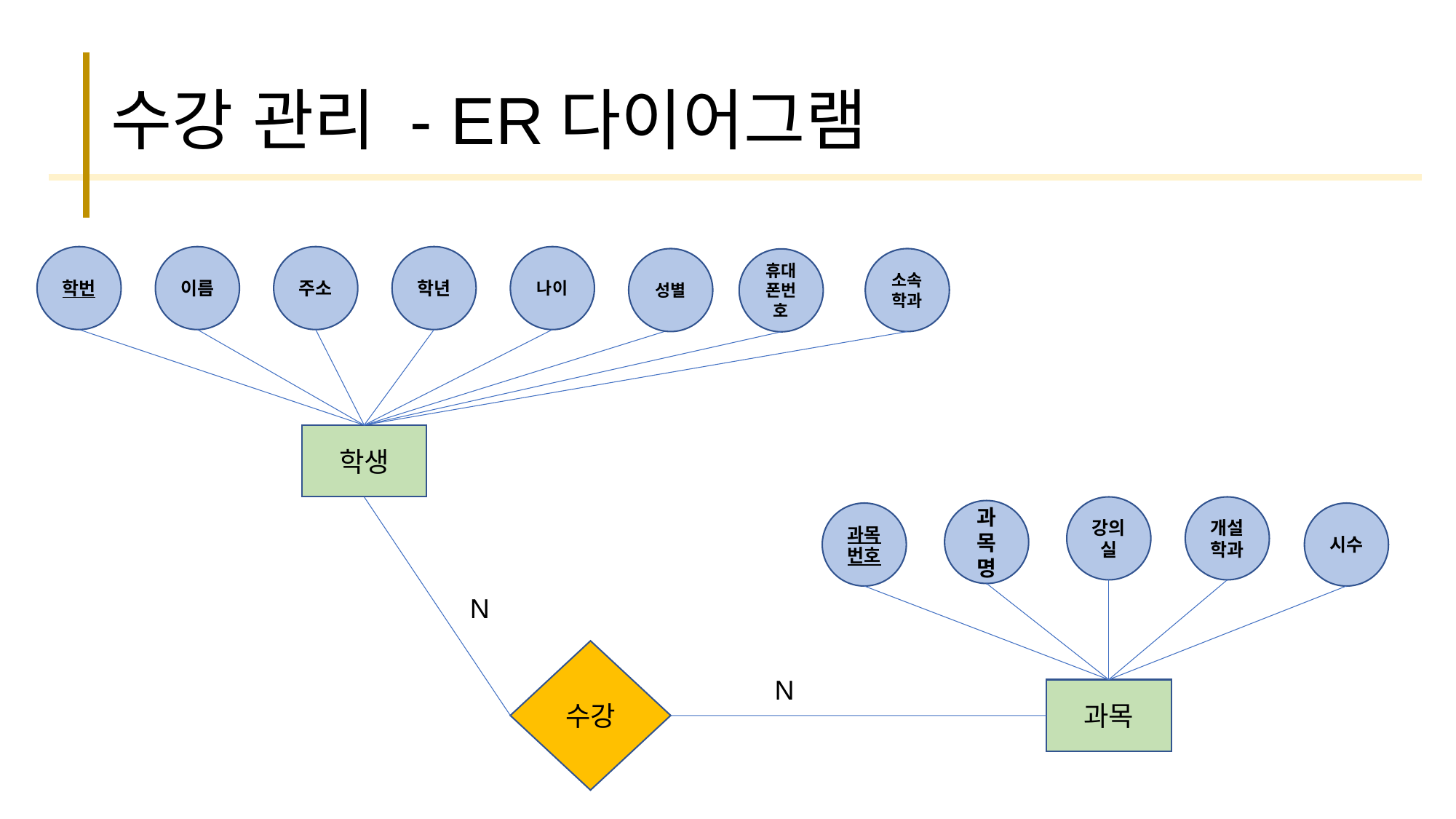

# 수강 관리 - ER다이어그램
나이
학년
학번
이름
주소
성별
소속학과
휴대폰번호
학생
강의실
개설학과
과목명
과목번호
시수
N
수강
N
과목